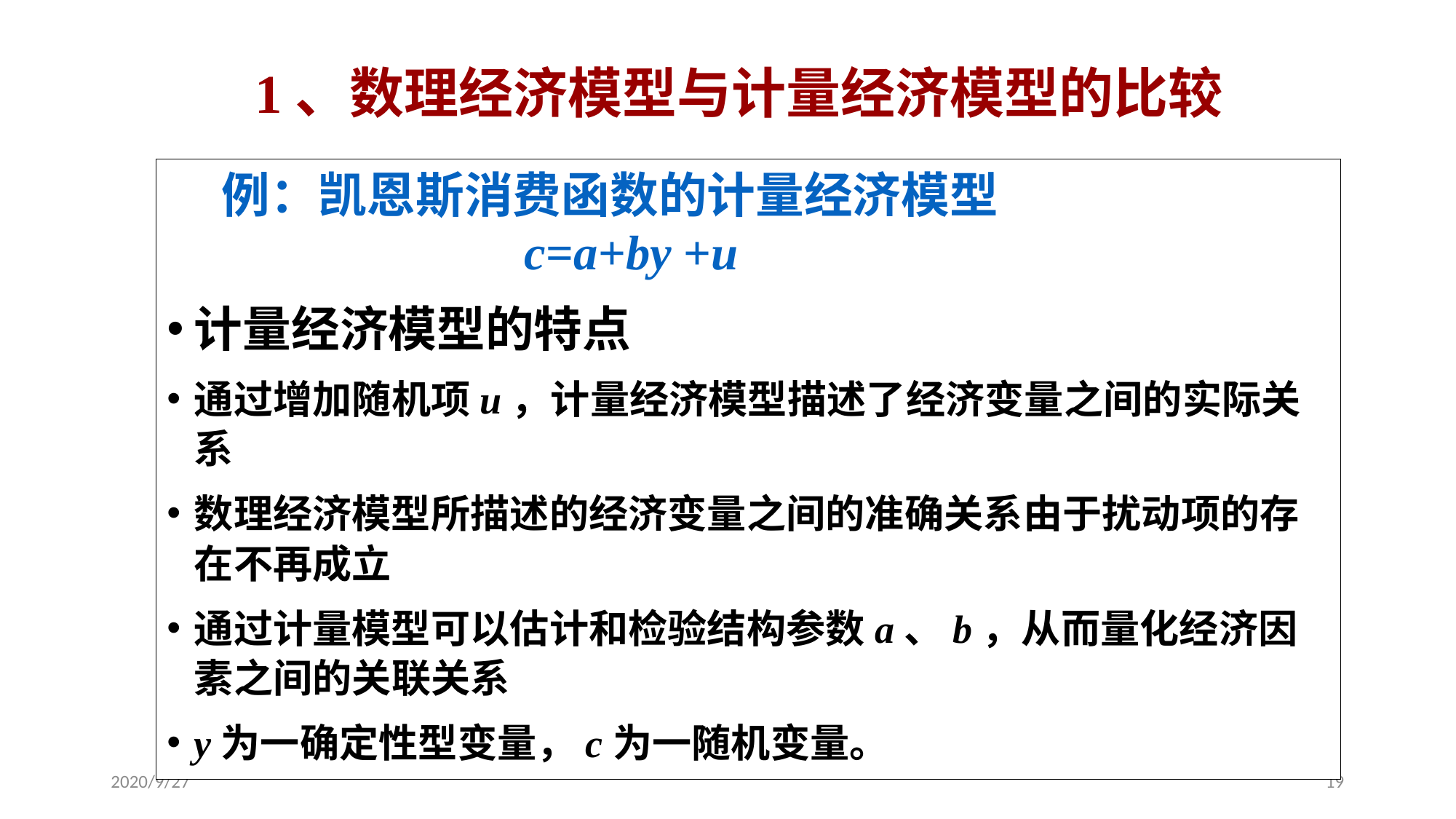

# 1、数理经济模型与计量经济模型的比较
例：凯恩斯消费函数的计量经济模型
　　　　　　c=a+by +u
计量经济模型的特点
通过增加随机项u，计量经济模型描述了经济变量之间的实际关系
数理经济模型所描述的经济变量之间的准确关系由于扰动项的存在不再成立
通过计量模型可以估计和检验结构参数a、b，从而量化经济因素之间的关联关系
y为一确定性型变量，c为一随机变量。
2020/9/27
19